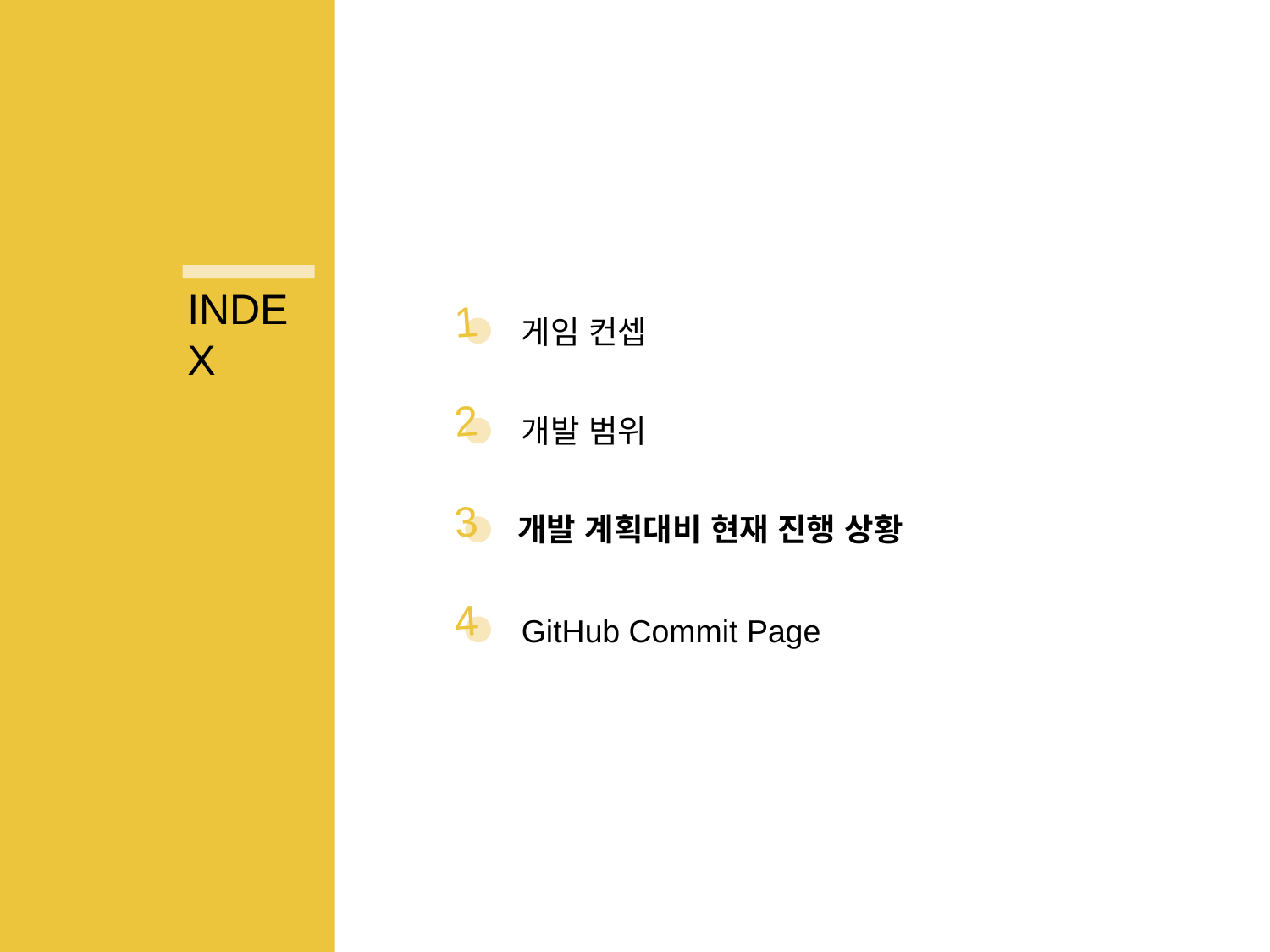

INDEX
1
게임 컨셉

2
개발 범위

개발 계획대비 현재 진행 상황
3

4
GitHub Commit Page